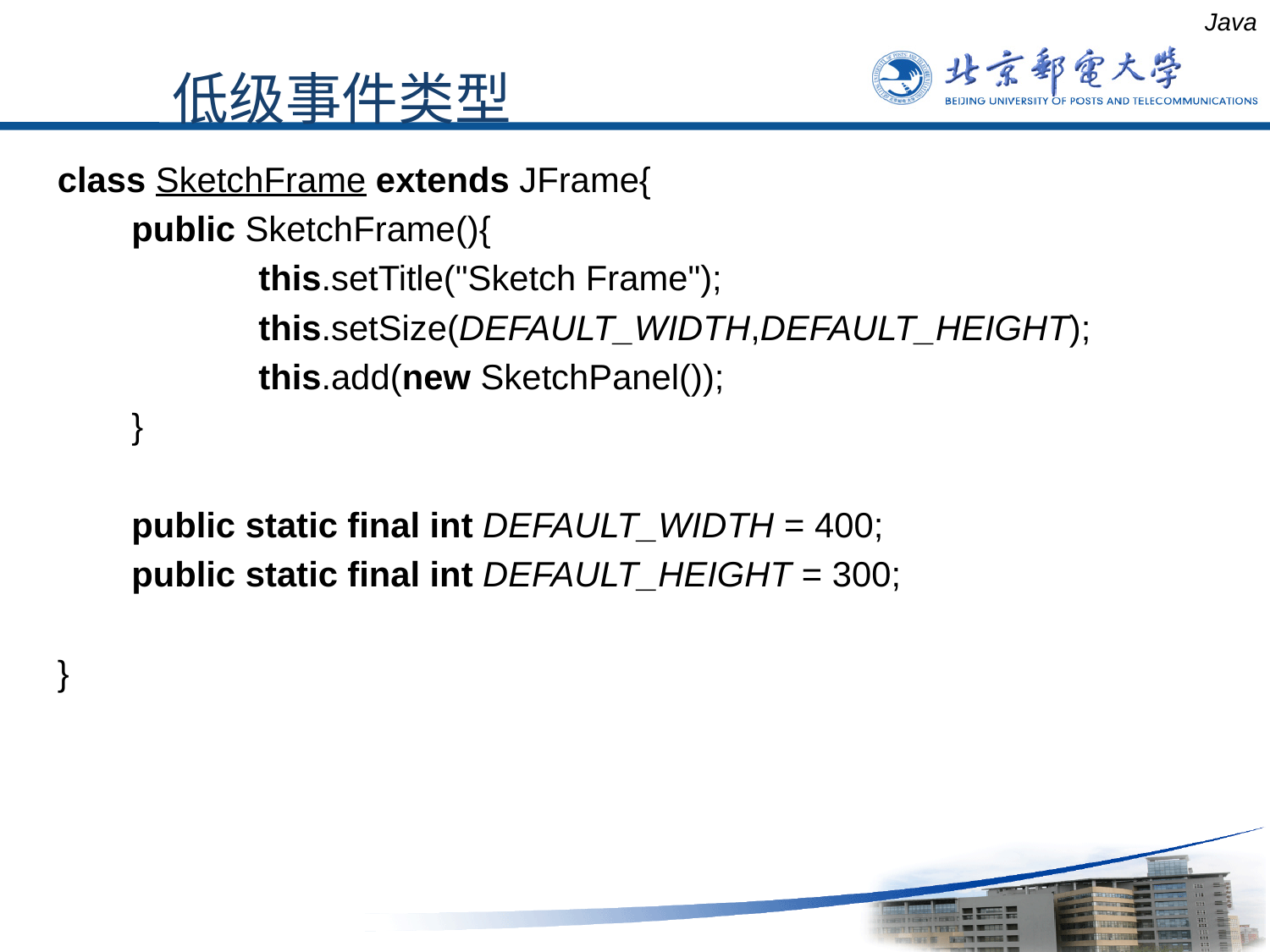

class SketchFrame extends JFrame{
	public SketchFrame(){
		this.setTitle("Sketch Frame");
		this.setSize(DEFAULT_WIDTH,DEFAULT_HEIGHT);
		this.add(new SketchPanel());
	}

	public static final int DEFAULT_WIDTH = 400;
	public static final int DEFAULT_HEIGHT = 300;

}

Java
低级事件类型